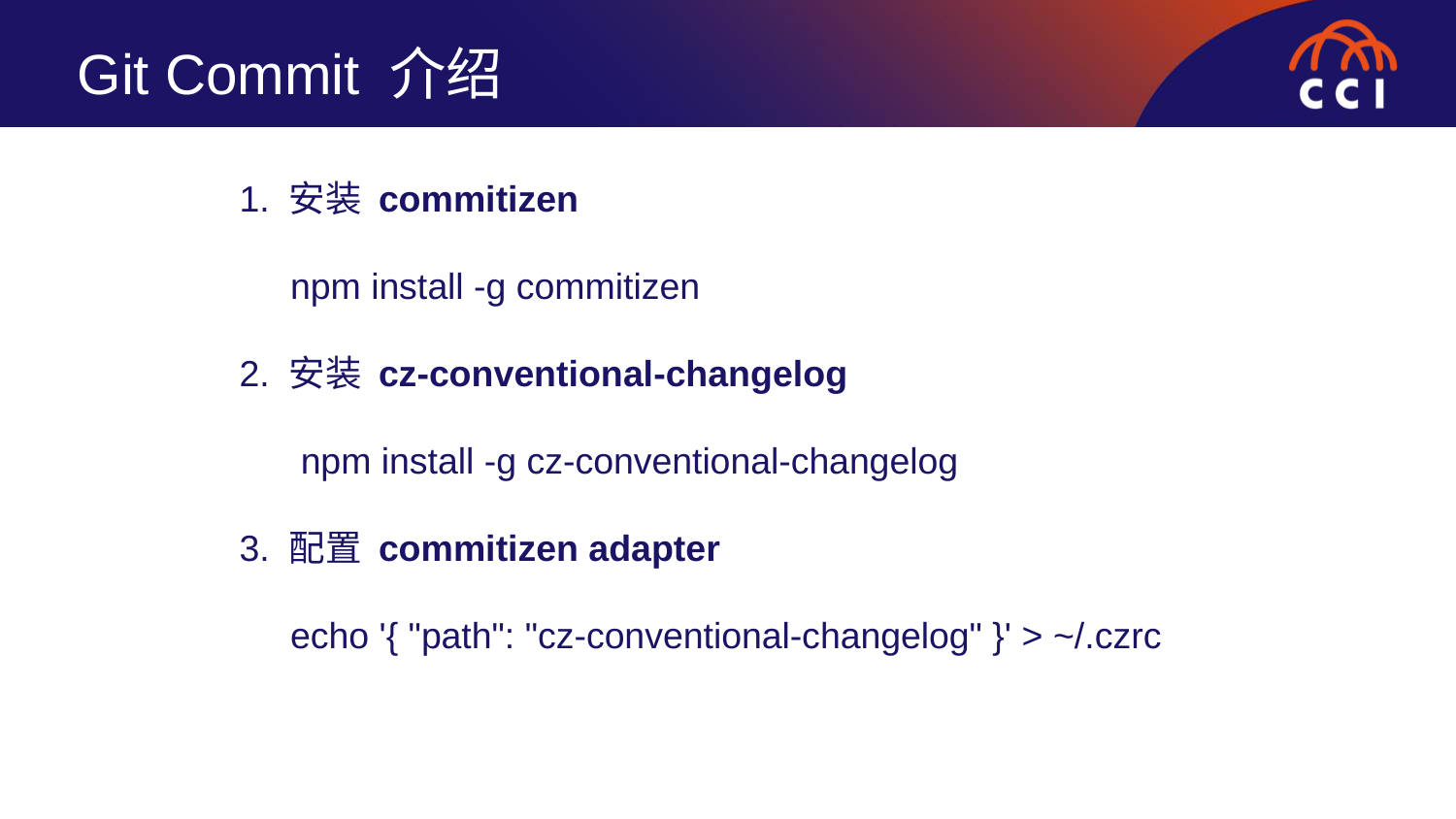

Git Commit 介绍
1. 安装 commitizen

     npm install -g commitizen

2. 安装 cz-conventional-changelog

      npm install -g cz-conventional-changelog

3. 配置 commitizen adapter
     echo '{ "path": "cz-conventional-changelog" }' > ~/.czrc